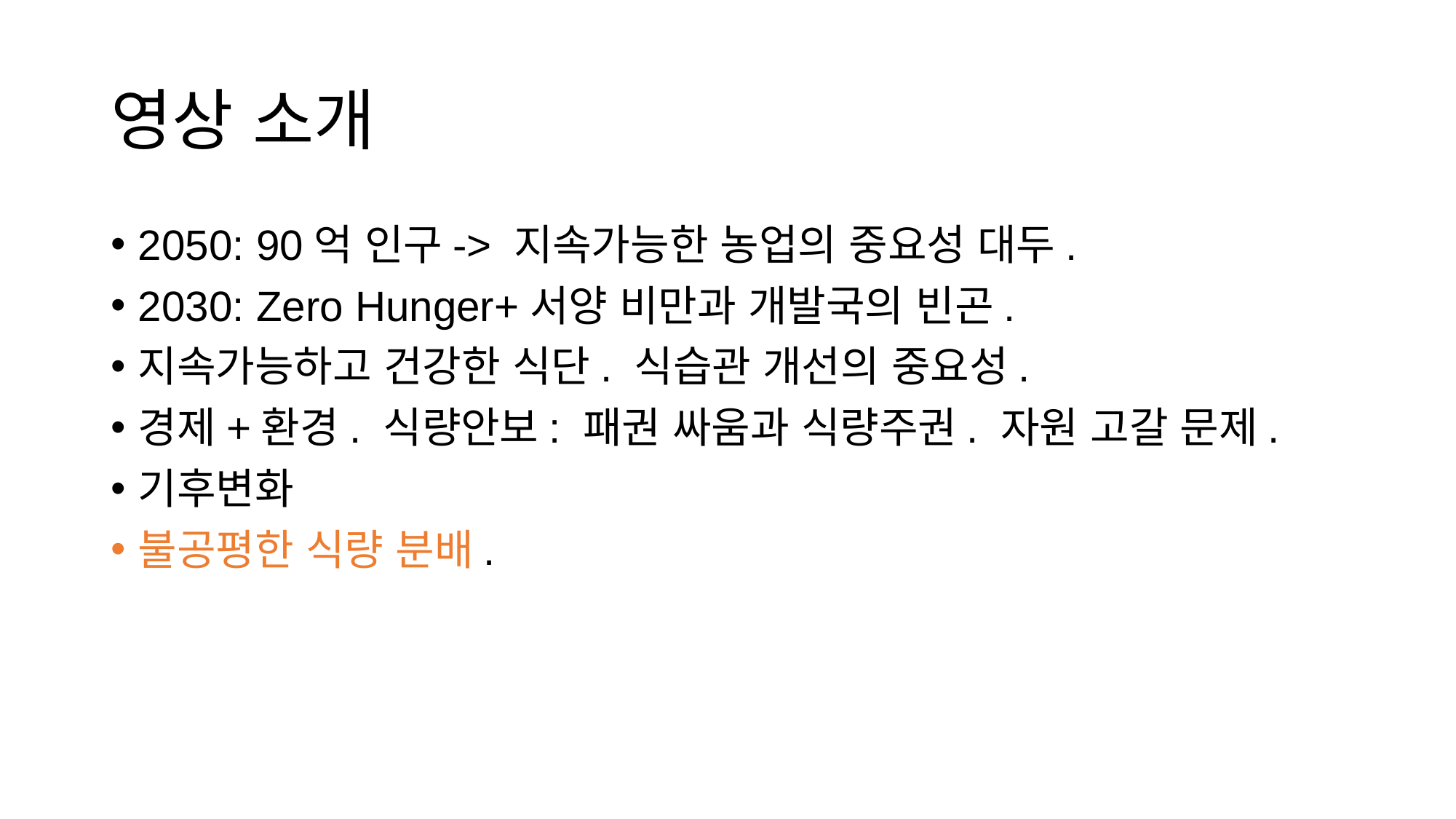

# 영상 소개
2050: 90억 인구-> 지속가능한 농업의 중요성 대두.
2030: Zero Hunger+서양 비만과 개발국의 빈곤.
지속가능하고 건강한 식단. 식습관 개선의 중요성.
경제+환경. 식량안보: 패권 싸움과 식량주권. 자원 고갈 문제.
기후변화
불공평한 식량 분배.